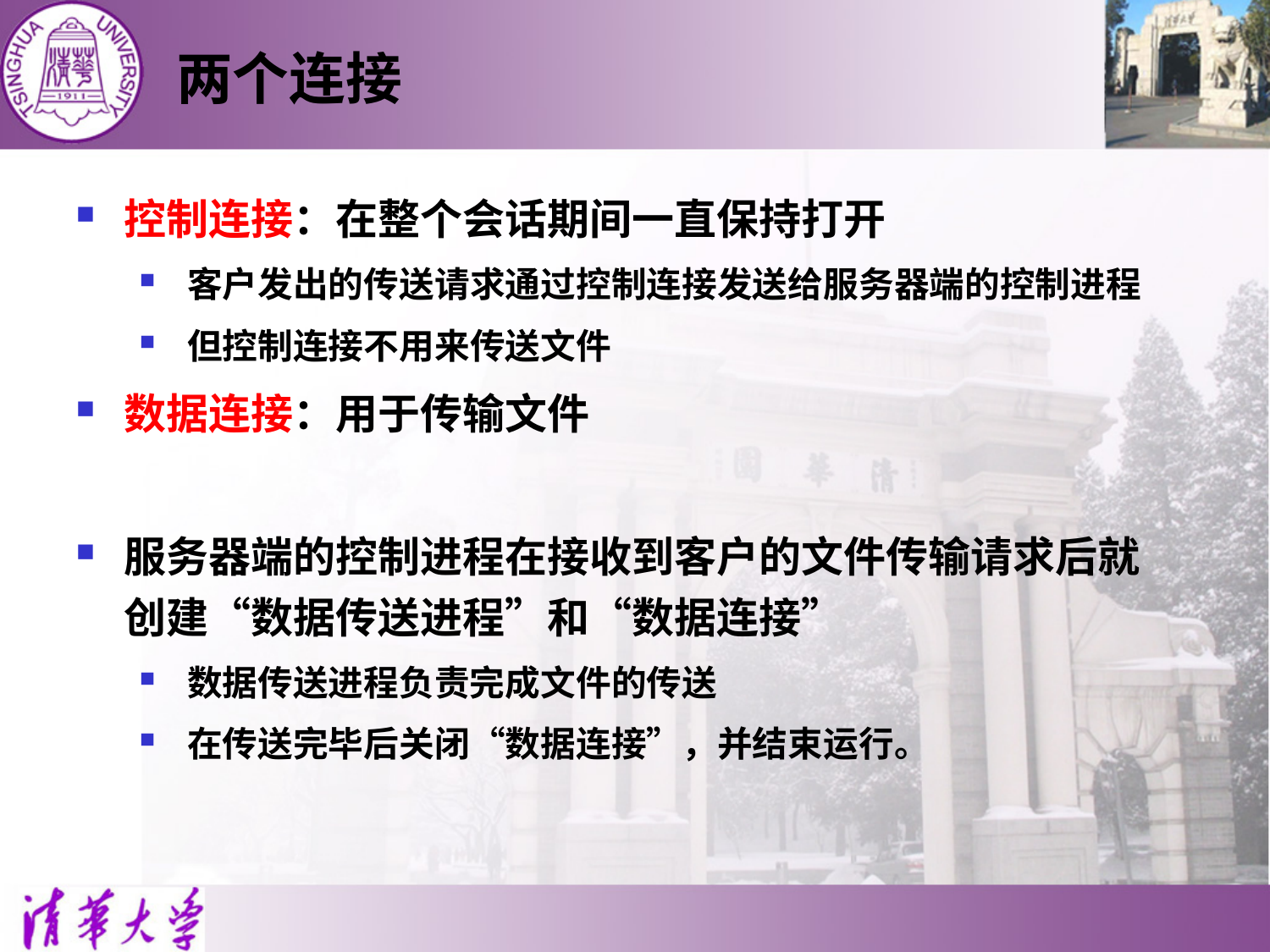

两个连接
控制连接：在整个会话期间一直保持打开
客户发出的传送请求通过控制连接发送给服务器端的控制进程
但控制连接不用来传送文件
数据连接：用于传输文件

服务器端的控制进程在接收到客户的文件传输请求后就创建“数据传送进程”和“数据连接”
数据传送进程负责完成文件的传送
在传送完毕后关闭“数据连接”，并结束运行。